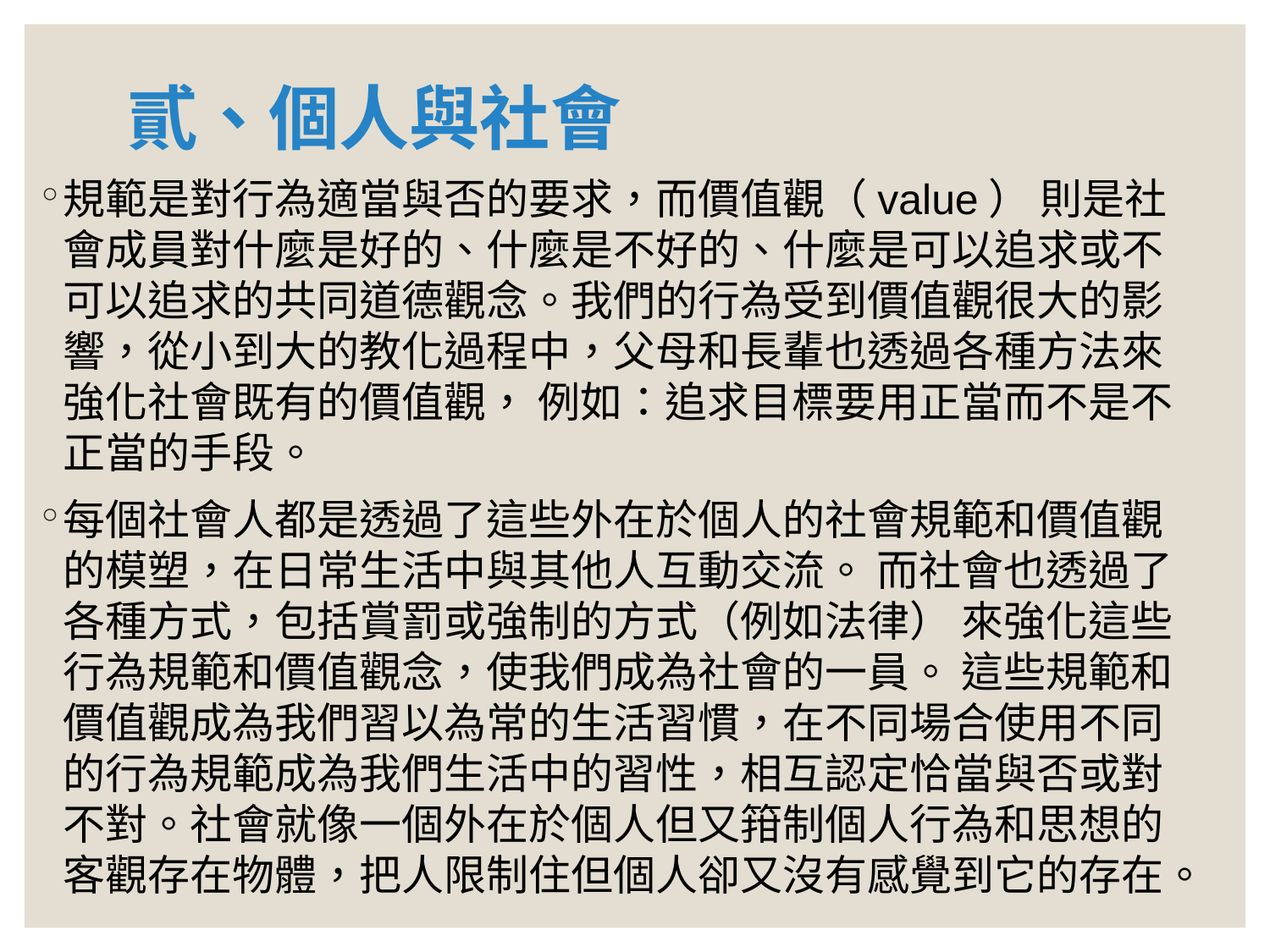

# 貳、個人與社會
規範是對行為適當與否的要求，而價值觀（value） 則是社會成員對什麼是好的、什麼是不好的、什麼是可以追求或不可以追求的共同道德觀念。我們的行為受到價值觀很大的影響，從小到大的教化過程中，父母和長輩也透過各種方法來強化社會既有的價值觀， 例如：追求目標要用正當而不是不正當的手段。
每個社會人都是透過了這些外在於個人的社會規範和價值觀的模塑，在日常生活中與其他人互動交流。 而社會也透過了各種方式，包括賞罰或強制的方式（例如法律） 來強化這些行為規範和價值觀念，使我們成為社會的一員。 這些規範和價值觀成為我們習以為常的生活習慣，在不同場合使用不同的行為規範成為我們生活中的習性，相互認定恰當與否或對不對。社會就像一個外在於個人但又箝制個人行為和思想的客觀存在物體，把人限制住但個人卻又沒有感覺到它的存在。